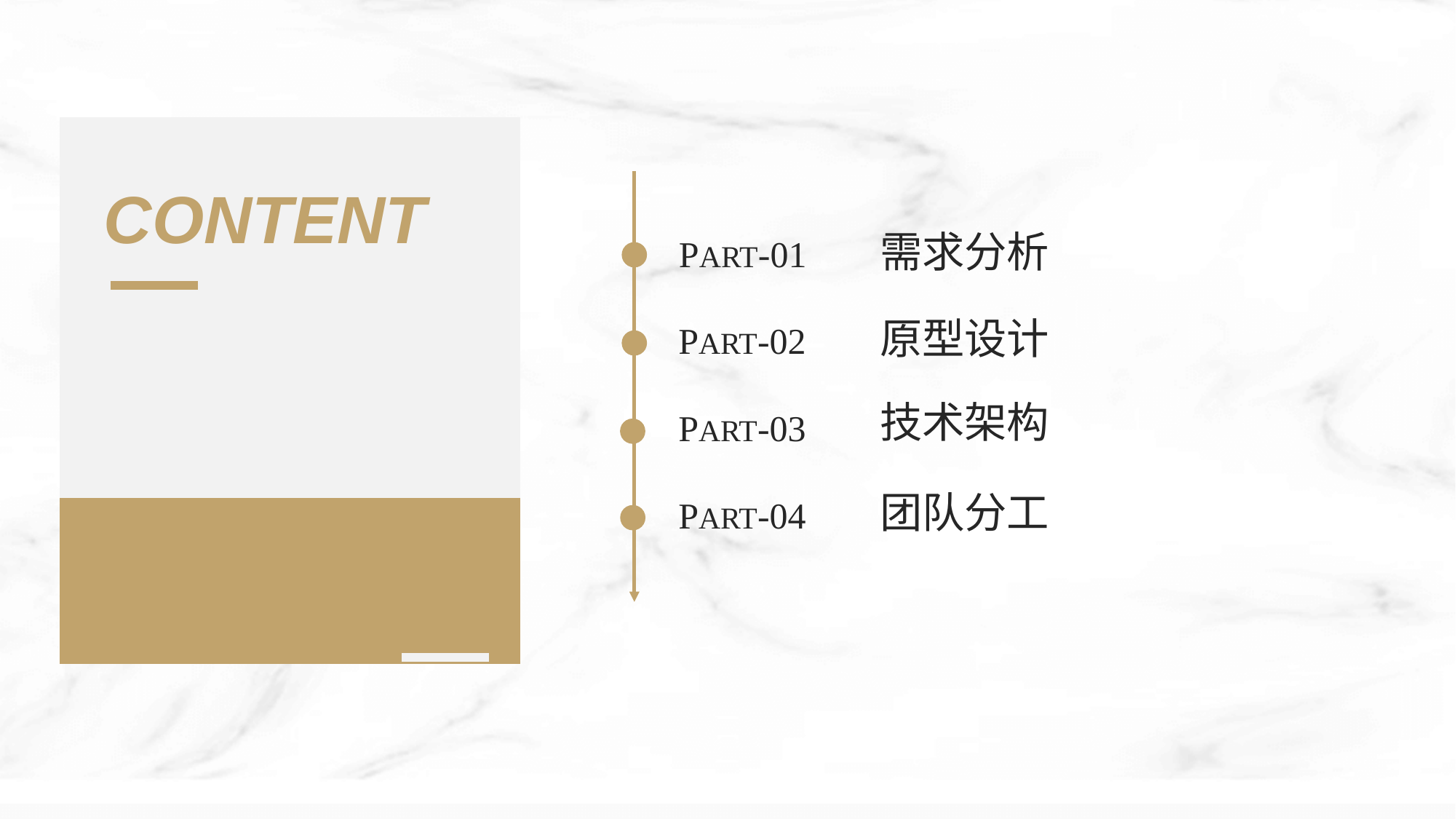

CONTENT

需求分析
PART-01

原型设计
PART-02

技术架构
PART-03
团队分工
PART-04